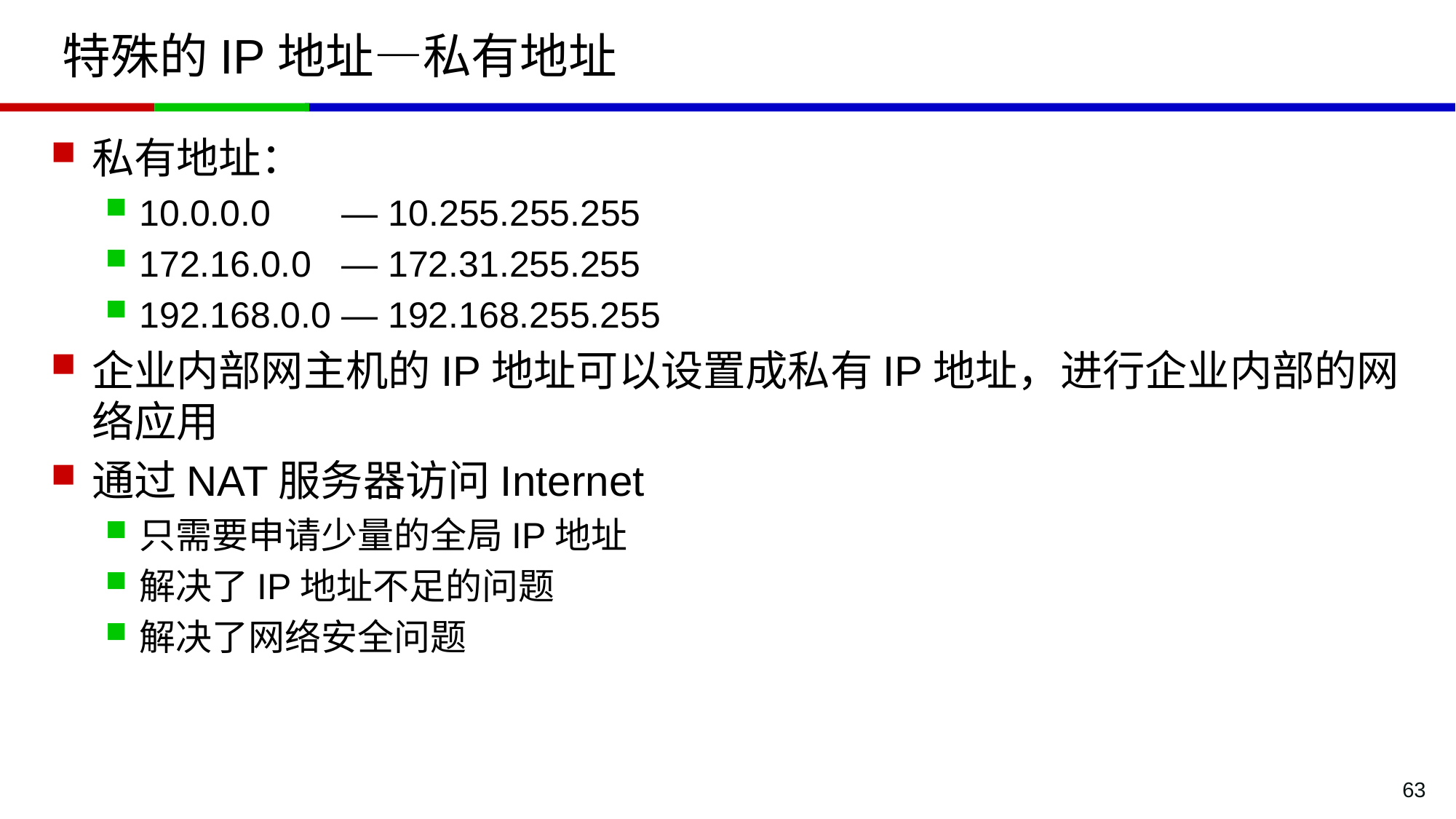

# 特殊的IP地址—私有地址
私有地址：
10.0.0.0       — 10.255.255.255
172.16.0.0   — 172.31.255.255
192.168.0.0 — 192.168.255.255
企业内部网主机的IP地址可以设置成私有IP地址，进行企业内部的网络应用
通过NAT服务器访问Internet
只需要申请少量的全局IP地址
解决了IP地址不足的问题
解决了网络安全问题
63